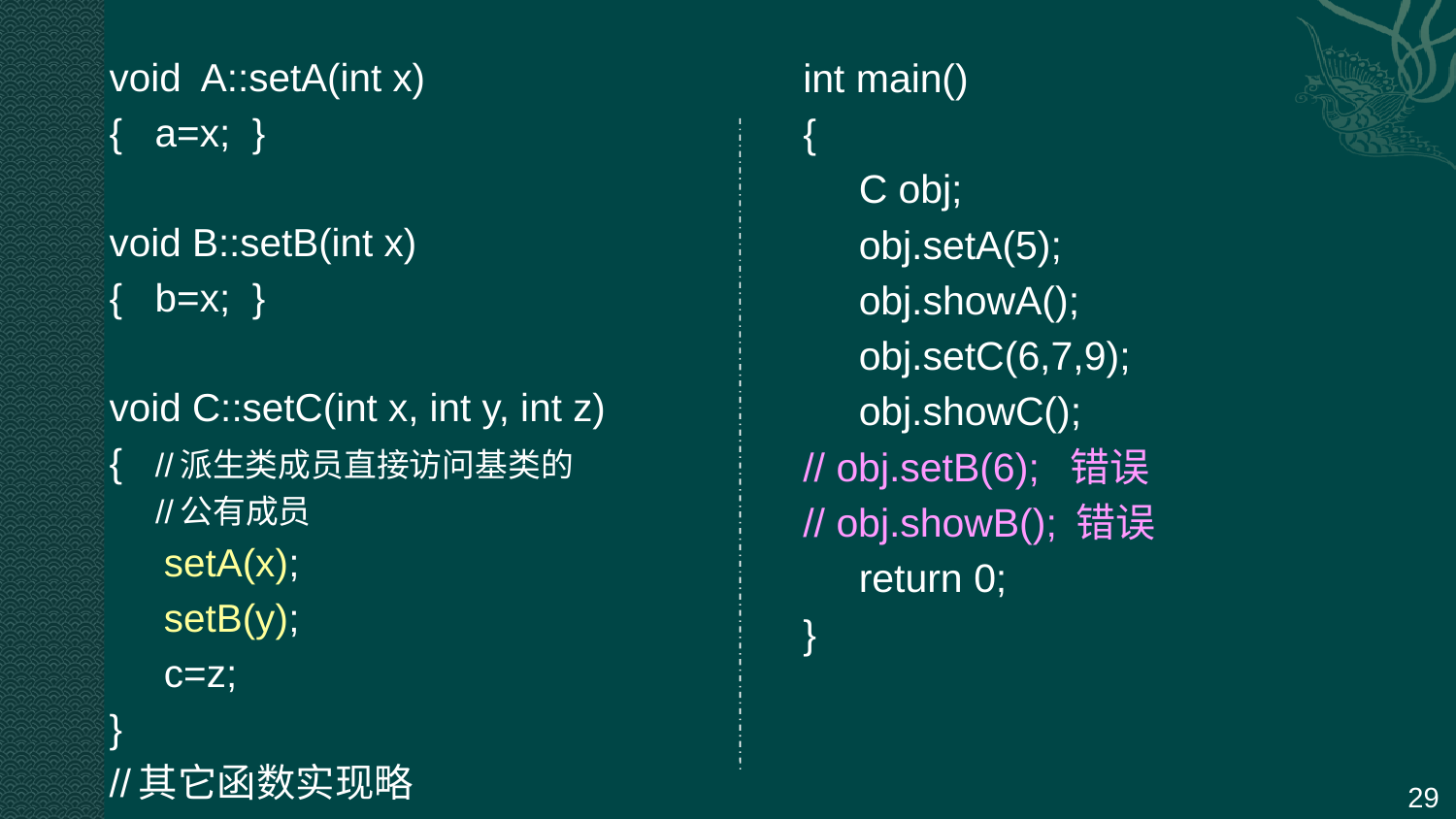

void  A::setA(int x)
{   a=x;  }

void B::setB(int x)
{   b=x;  }

void C::setC(int x, int y, int z)
{   //派生类成员直接访问基类的
     //公有成员
     setA(x);
     setB(y);
     c=z;
}
//其它函数实现略
int main()
{
     C obj;
     obj.setA(5);
     obj.showA();
     obj.setC(6,7,9);
     obj.showC();
// obj.setB(6);  错误
// obj.showB(); 错误
     return 0;
}

29